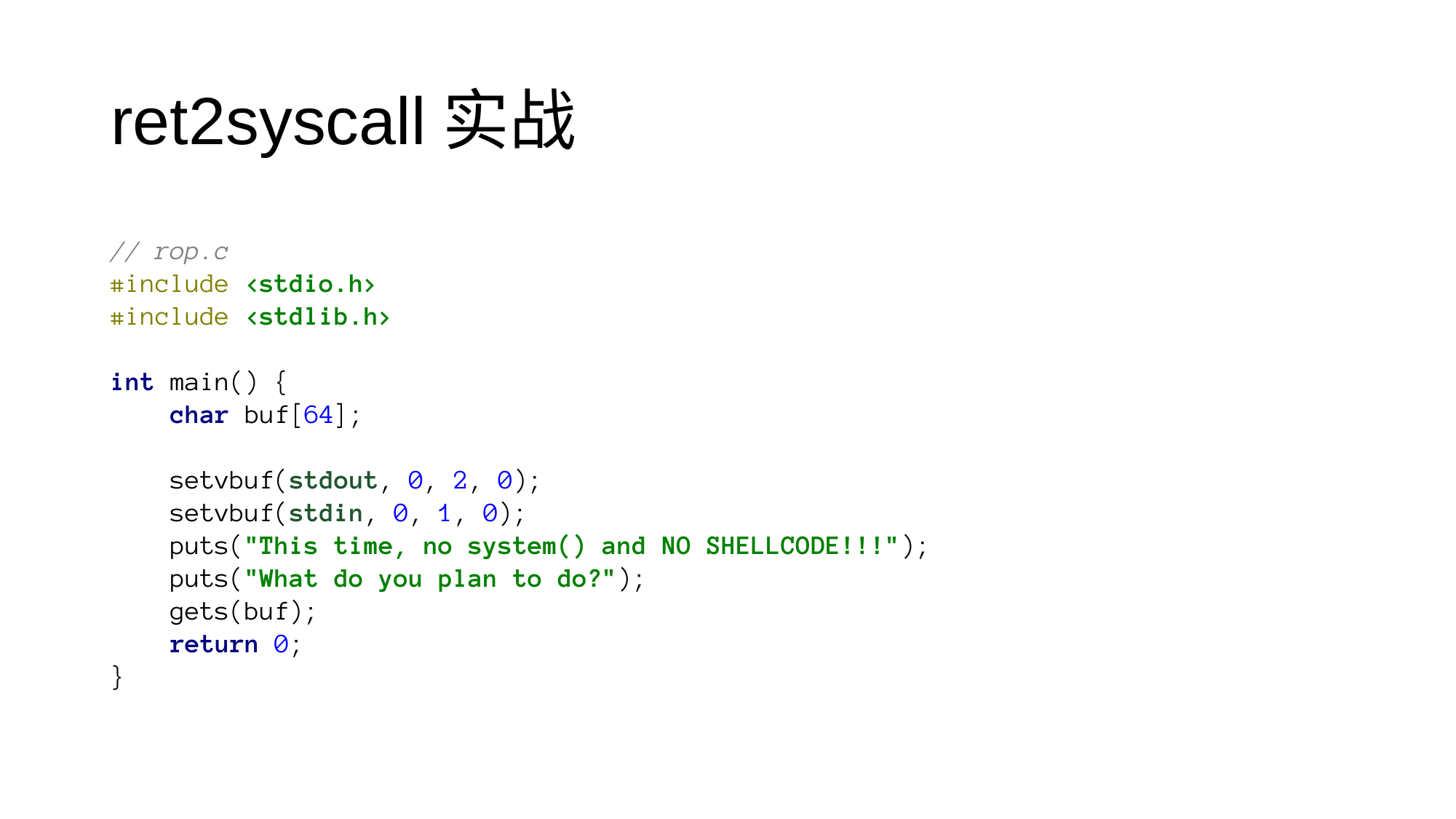

# ret2syscall实战
// rop.c
#include <stdio.h>
#include <stdlib.h>
int main() {
    char buf[64];
    setvbuf(stdout, 0, 2, 0);
    setvbuf(stdin, 0, 1, 0);
    puts("This time, no system() and NO SHELLCODE!!!");
    puts("What do you plan to do?");
    gets(buf);
    return 0;
}